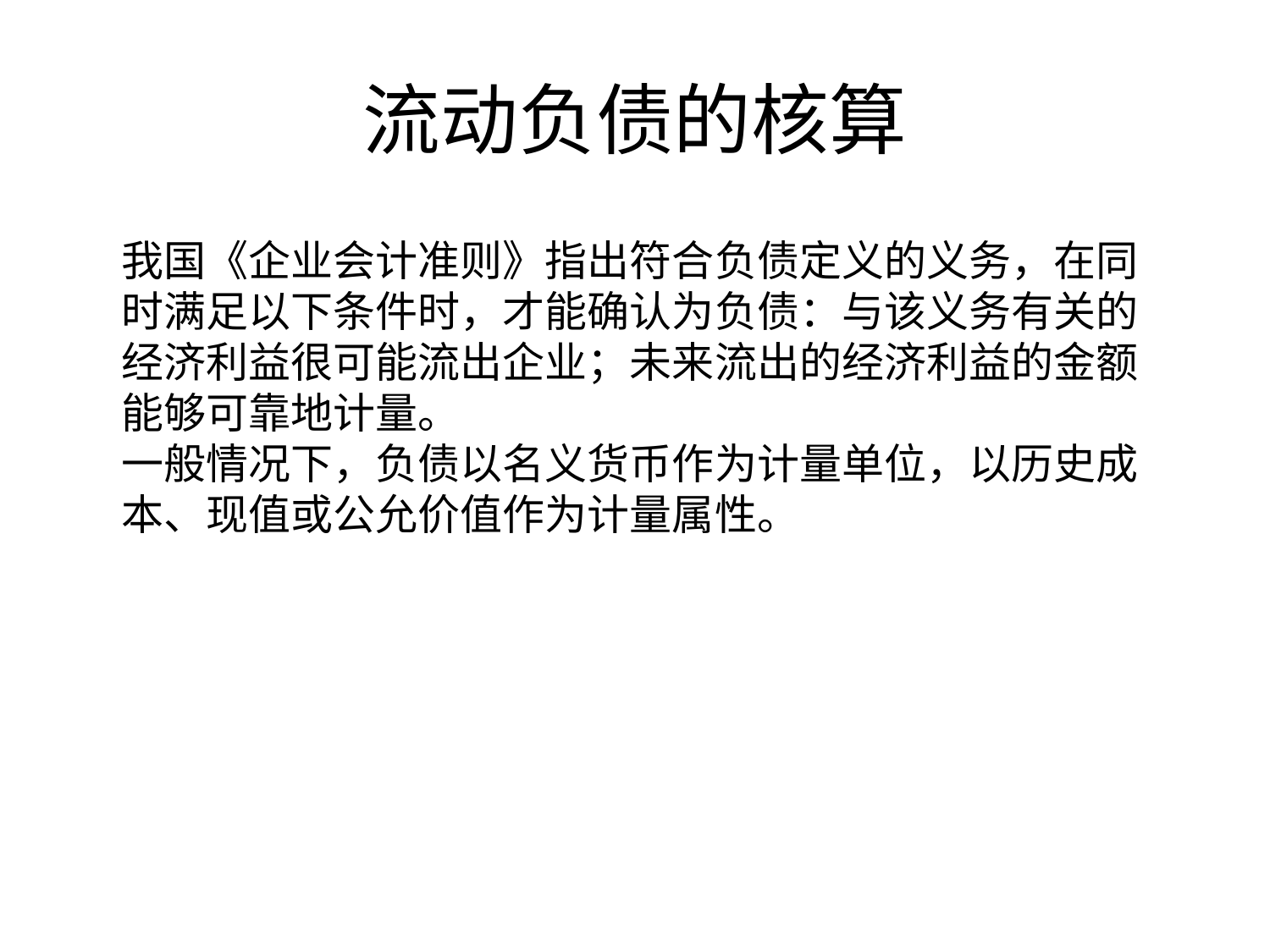

# 流动负债的核算
我国《企业会计准则》指出符合负债定义的义务，在同时满足以下条件时，才能确认为负债：与该义务有关的经济利益很可能流出企业；未来流出的经济利益的金额能够可靠地计量。
一般情况下，负债以名义货币作为计量单位，以历史成本、现值或公允价值作为计量属性。